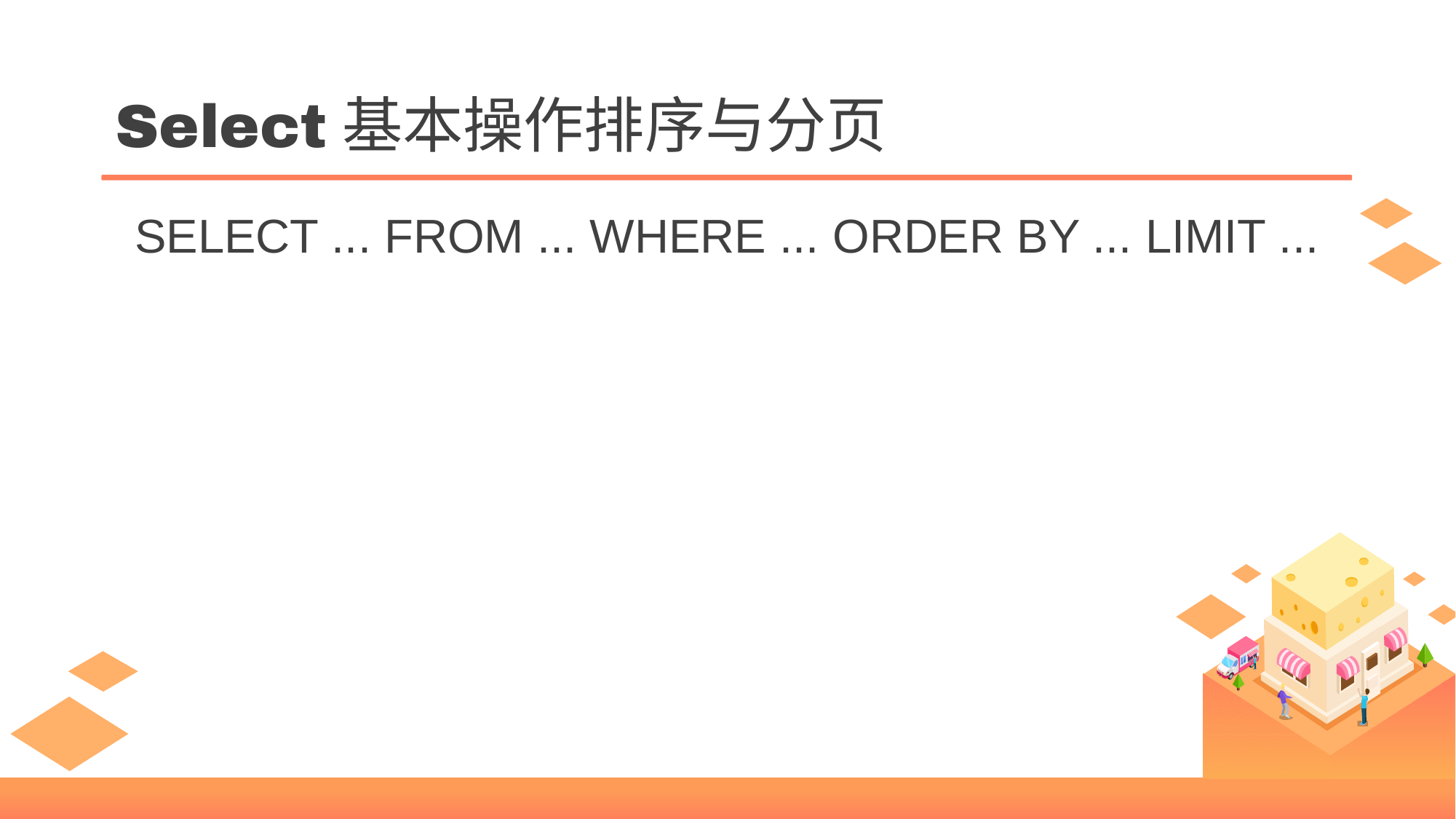

# Select基本操作排序与分页
SELECT ... FROM ... WHERE ... ORDER BY ... LIMIT ...